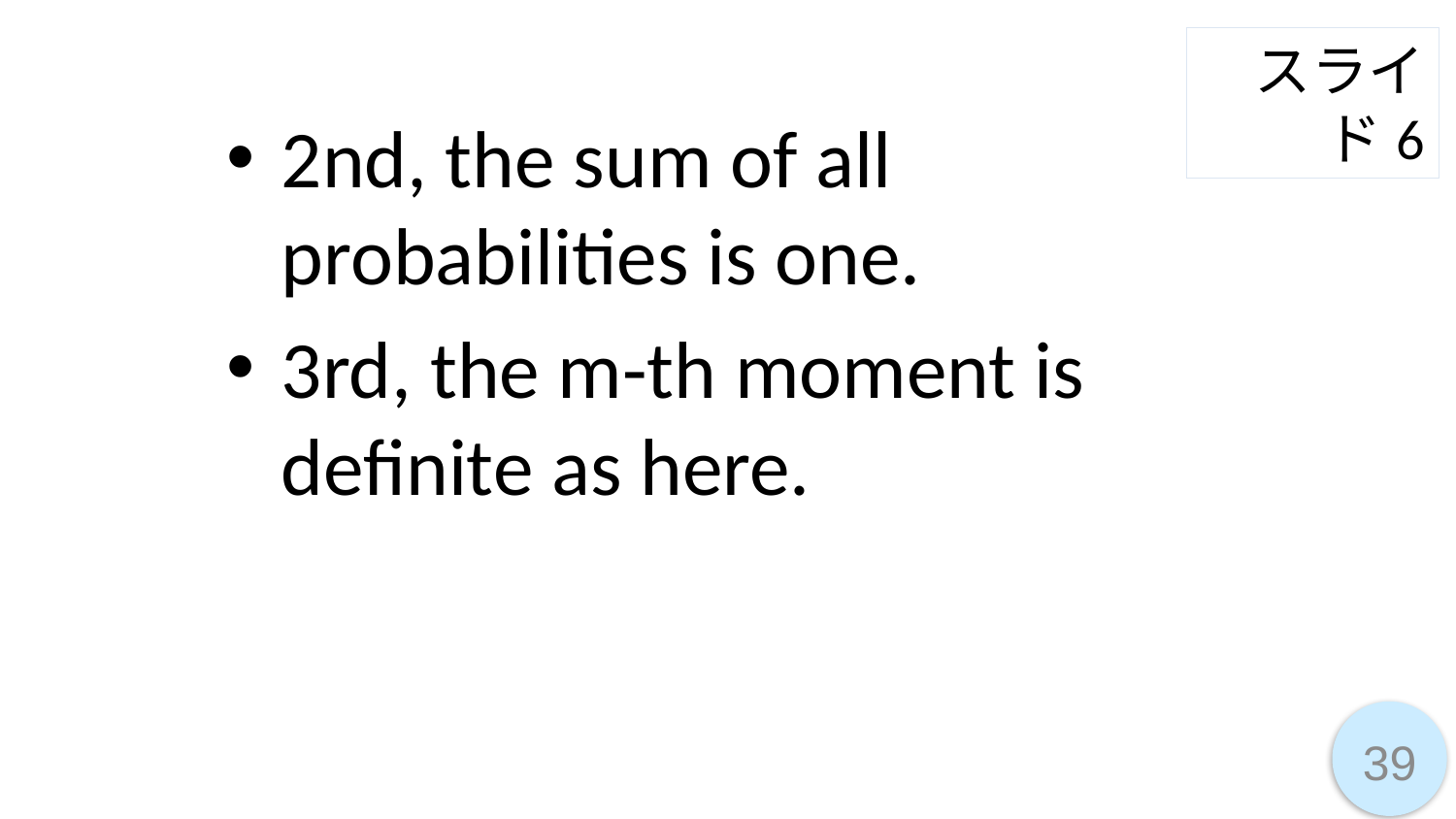

スライド6
2nd, the sum of all probabilities is one.
3rd, the m-th moment is definite as here.
39